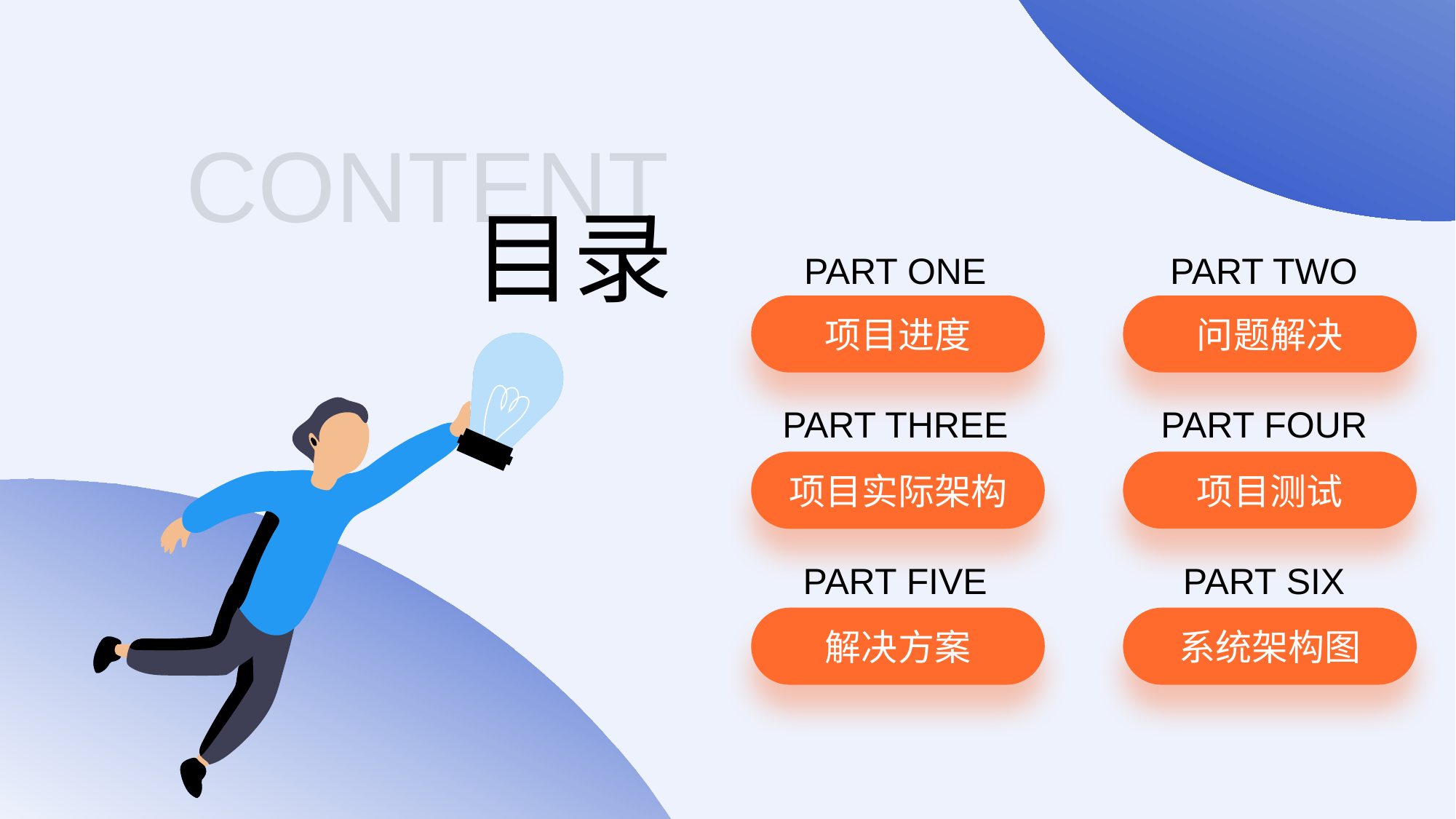

PART ONE
PART TWO
问题解决
项目进度
PART FOUR
PART THREE
项目测试
项目实际架构
PART SIX
PART FIVE
解决方案
系统架构图